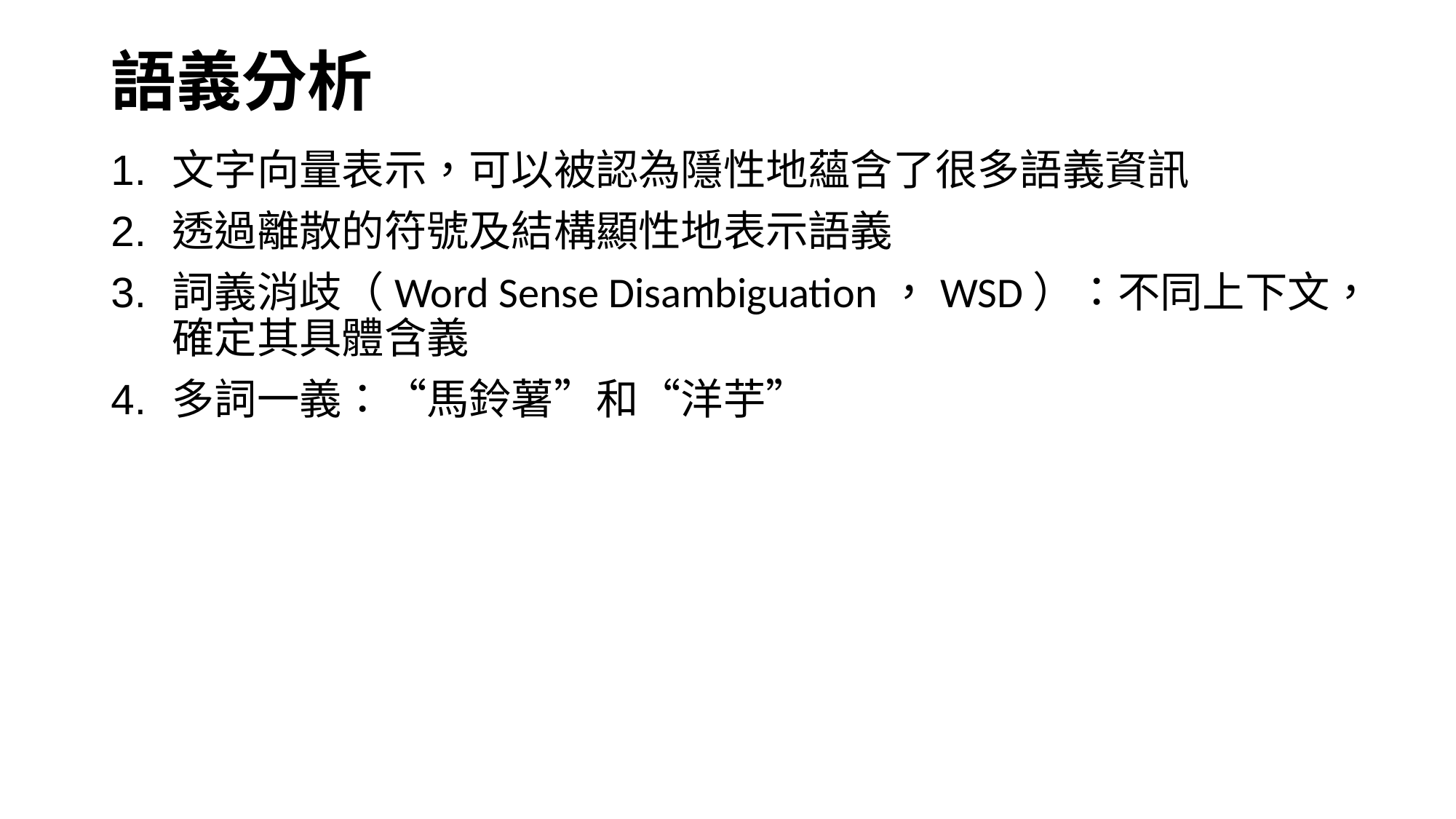

# 語義分析
文字向量表示，可以被認為隱性地蘊含了很多語義資訊
透過離散的符號及結構顯性地表示語義
詞義消歧（Word Sense Disambiguation，WSD）：不同上下文，確定其具體含義
多詞一義：“馬鈴薯”和“洋芋”